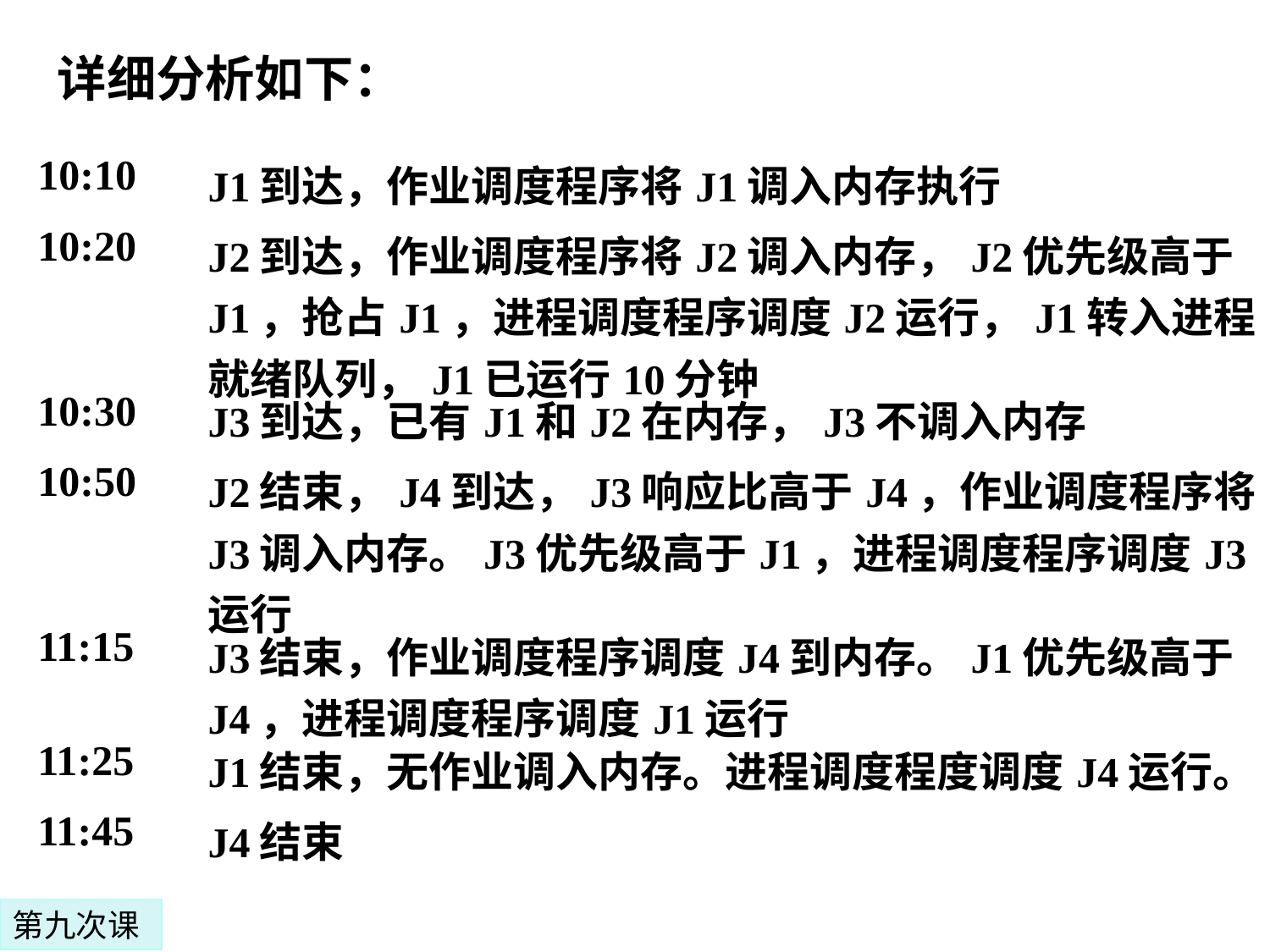

详细分析如下：
| 10:10 | J1到达，作业调度程序将J1调入内存执行 |
| --- | --- |
| 10:20 | J2到达，作业调度程序将J2调入内存，J2优先级高于J1，抢占J1，进程调度程序调度J2运行，J1转入进程就绪队列，J1已运行10分钟 |
| 10:30 | J3到达，已有J1和J2在内存，J3不调入内存 |
| 10:50 | J2结束，J4到达，J3响应比高于J4，作业调度程序将J3调入内存。J3优先级高于J1，进程调度程序调度J3运行 |
| 11:15 | J3结束，作业调度程序调度J4到内存。J1优先级高于J4，进程调度程序调度J1运行 |
| 11:25 | J1结束，无作业调入内存。进程调度程度调度J4运行。 |
| 11:45 | J4结束 |
|  |  |
52
第九次课